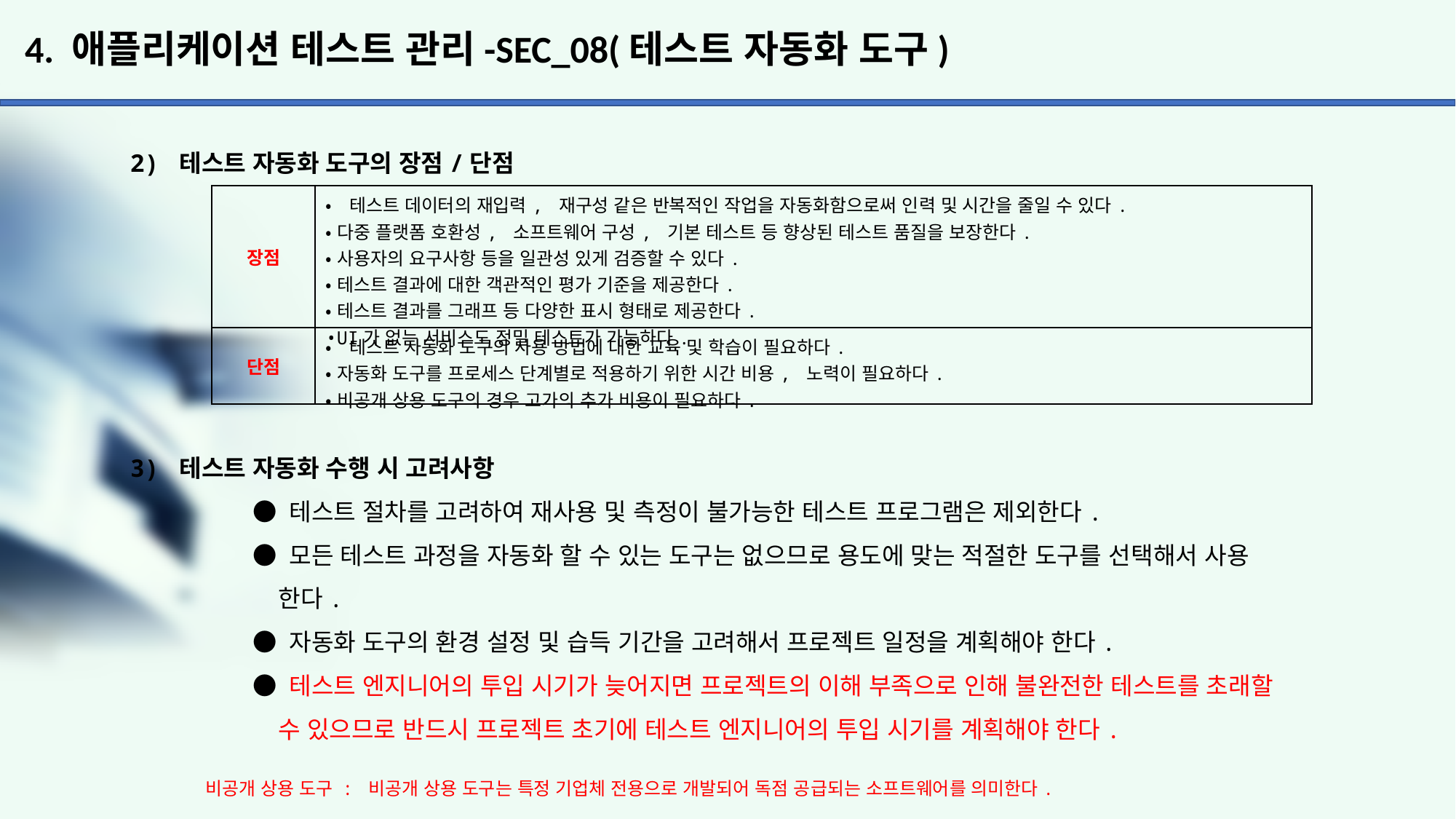

# 4. 애플리케이션 테스트 관리-SEC_08(테스트 자동화 도구)
2) 테스트 자동화 도구의 장점/단점

3) 테스트 자동화 수행 시 고려사항
 	  ● 테스트 절차를 고려하여 재사용 및 측정이 불가능한 테스트 프로그램은 제외한다.
 	  ● 모든 테스트 과정을 자동화 할 수 있는 도구는 없으므로 용도에 맞는 적절한 도구를 선택해서 사용
	     한다.
 	  ● 자동화 도구의 환경 설정 및 습득 기간을 고려해서 프로젝트 일정을 계획해야 한다.
 	  ● 테스트 엔지니어의 투입 시기가 늦어지면 프로젝트의 이해 부족으로 인해 불완전한 테스트를 초래할
	     수 있으므로 반드시 프로젝트 초기에 테스트 엔지니어의 투입 시기를 계획해야 한다.
| 장점 | •테스트 데이터의 재입력, 재구성 같은 반복적인 작업을 자동화함으로써 인력 및 시간을 줄일 수 있다. •다중 플랫폼 호환성, 소프트웨어 구성, 기본 테스트 등 향상된 테스트 품질을 보장한다. •사용자의 요구사항 등을 일관성 있게 검증할 수 있다. •테스트 결과에 대한 객관적인 평가 기준을 제공한다. •테스트 결과를 그래프 등 다양한 표시 형태로 제공한다. •UI가 없는 서비스도 정밀 테스트가 가능하다. |
| --- | --- |
| 단점 | •테스트 자동화 도구의 사용 방법에 대한 교육 및 학습이 필요하다. •자동화 도구를 프로세스 단계별로 적용하기 위한 시간 비용, 노력이 필요하다. •비공개 상용 도구의 경우 고가의 추가 비용이 필요하다. |
비공개 상용 도구 : 비공개 상용 도구는 특정 기업체 전용으로 개발되어 독점 공급되는 소프트웨어를 의미한다.